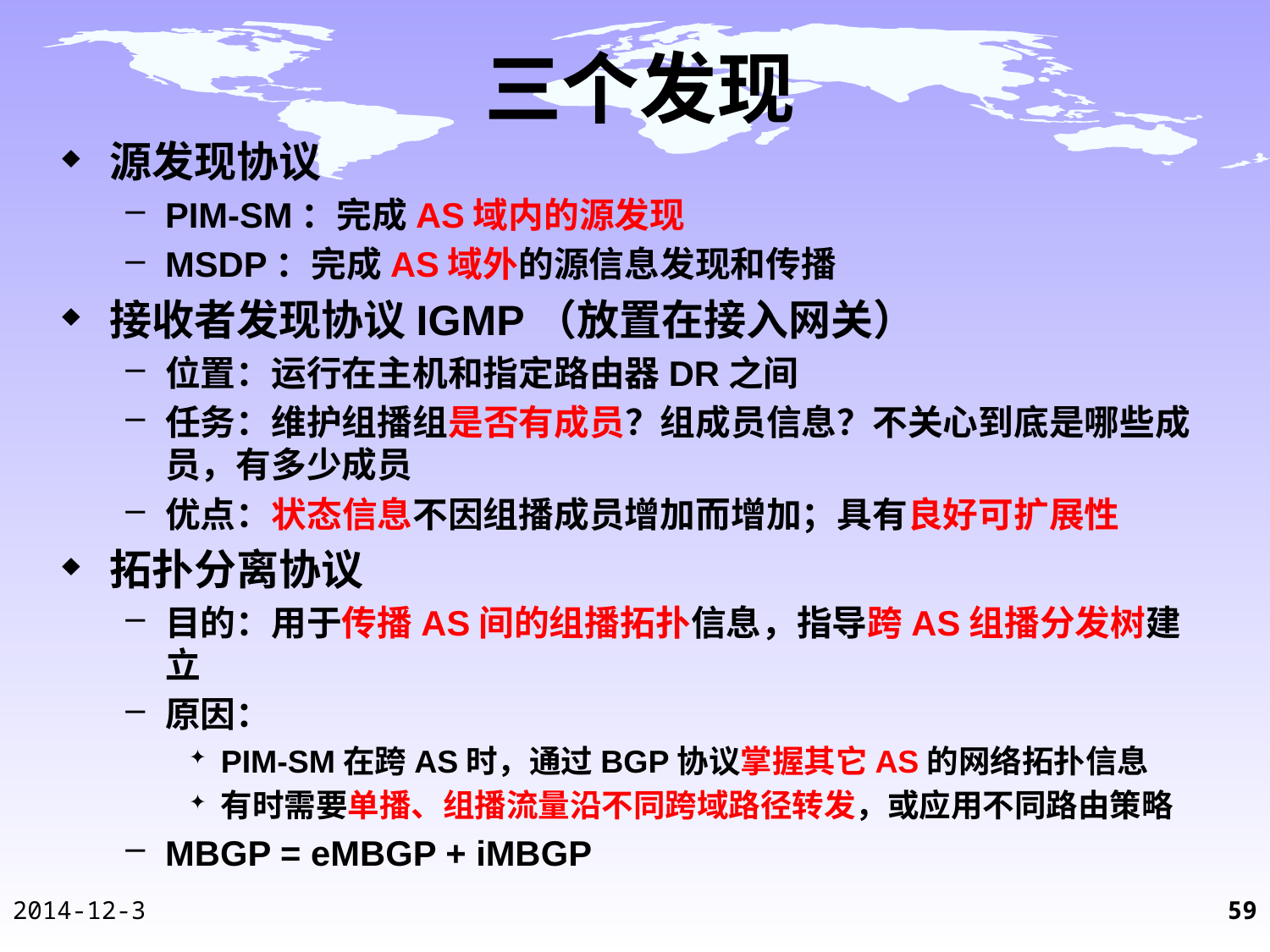

三个发现
源发现协议
PIM-SM：完成AS域内的源发现
MSDP：完成AS域外的源信息发现和传播
接收者发现协议IGMP（放置在接入网关）
位置：运行在主机和指定路由器DR之间
任务：维护组播组是否有成员？组成员信息？不关心到底是哪些成员，有多少成员
优点：状态信息不因组播成员增加而增加；具有良好可扩展性
拓扑分离协议
目的：用于传播AS间的组播拓扑信息，指导跨AS组播分发树建立
原因：
PIM-SM在跨AS时，通过BGP协议掌握其它AS的网络拓扑信息
有时需要单播、组播流量沿不同跨域路径转发，或应用不同路由策略
MBGP = eMBGP + iMBGP
2014-12-3
59